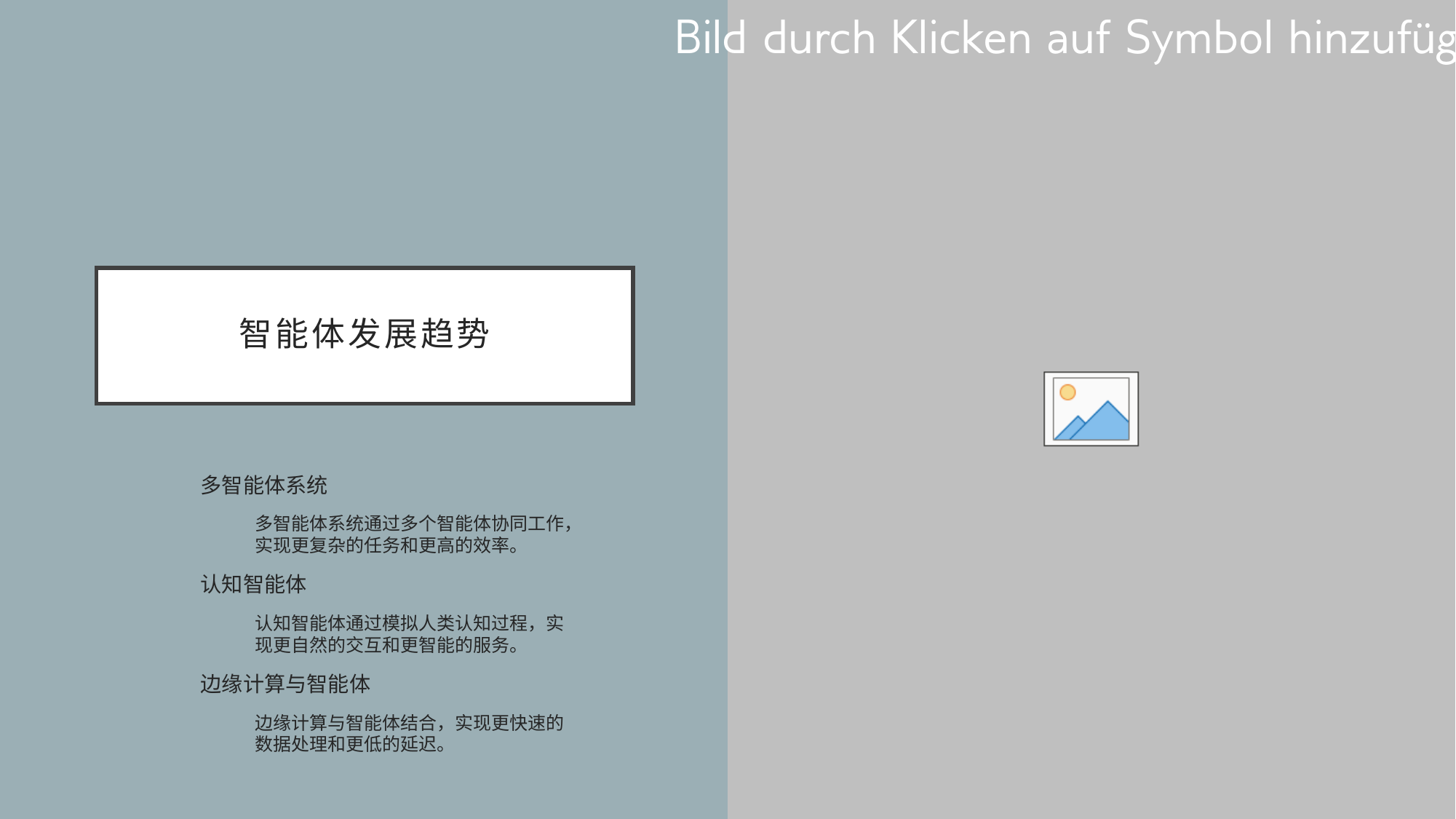

# 智能体发展趋势

多智能体系统
多智能体系统通过多个智能体协同工作，实现更复杂的任务和更高的效率。
认知智能体
认知智能体通过模拟人类认知过程，实现更自然的交互和更智能的服务。
边缘计算与智能体
边缘计算与智能体结合，实现更快速的数据处理和更低的延迟。